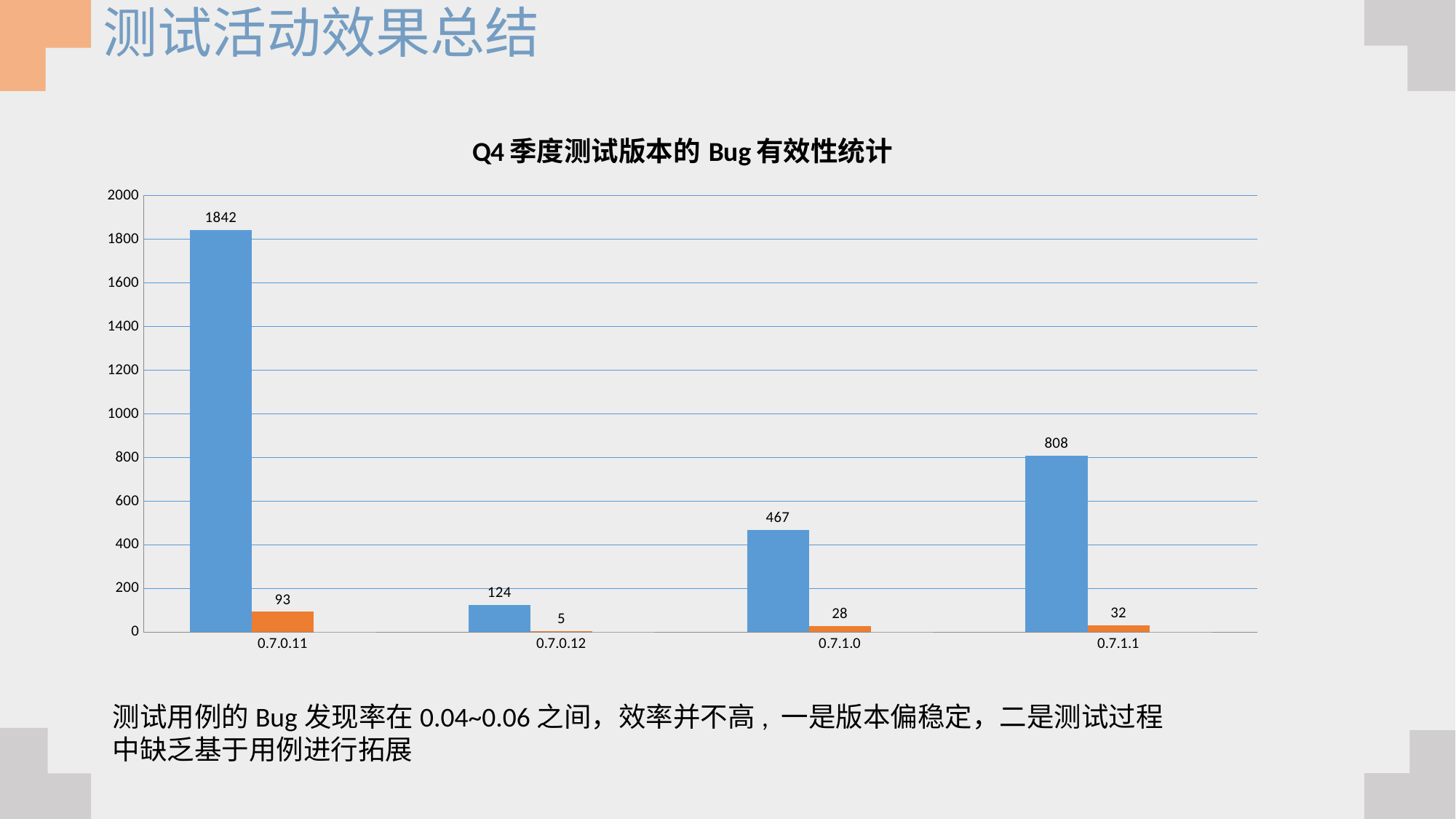

测试活动效果总结

### Chart: Q4季度测试版本的Bug有效性统计

| Category | 用例执行量 | 发现Bug | Bug发现率 |
|---|---|---|---|
| 0.7.0.11 | 1842.0 | 93.0 | 0.05048859934853421 |
| 0.7.0.12 | 124.0 | 5.0 | 0.0403225806451613 |
| 0.7.1.0 | 467.0 | 28.0 | 0.05995717344753749 |
| 0.7.1.1 | 808.0 | 32.0 | 0.03960396039603961 |
测试用例的Bug发现率在0.04~0.06之间，效率并不高, 一是版本偏稳定，二是测试过程中缺乏基于用例进行拓展